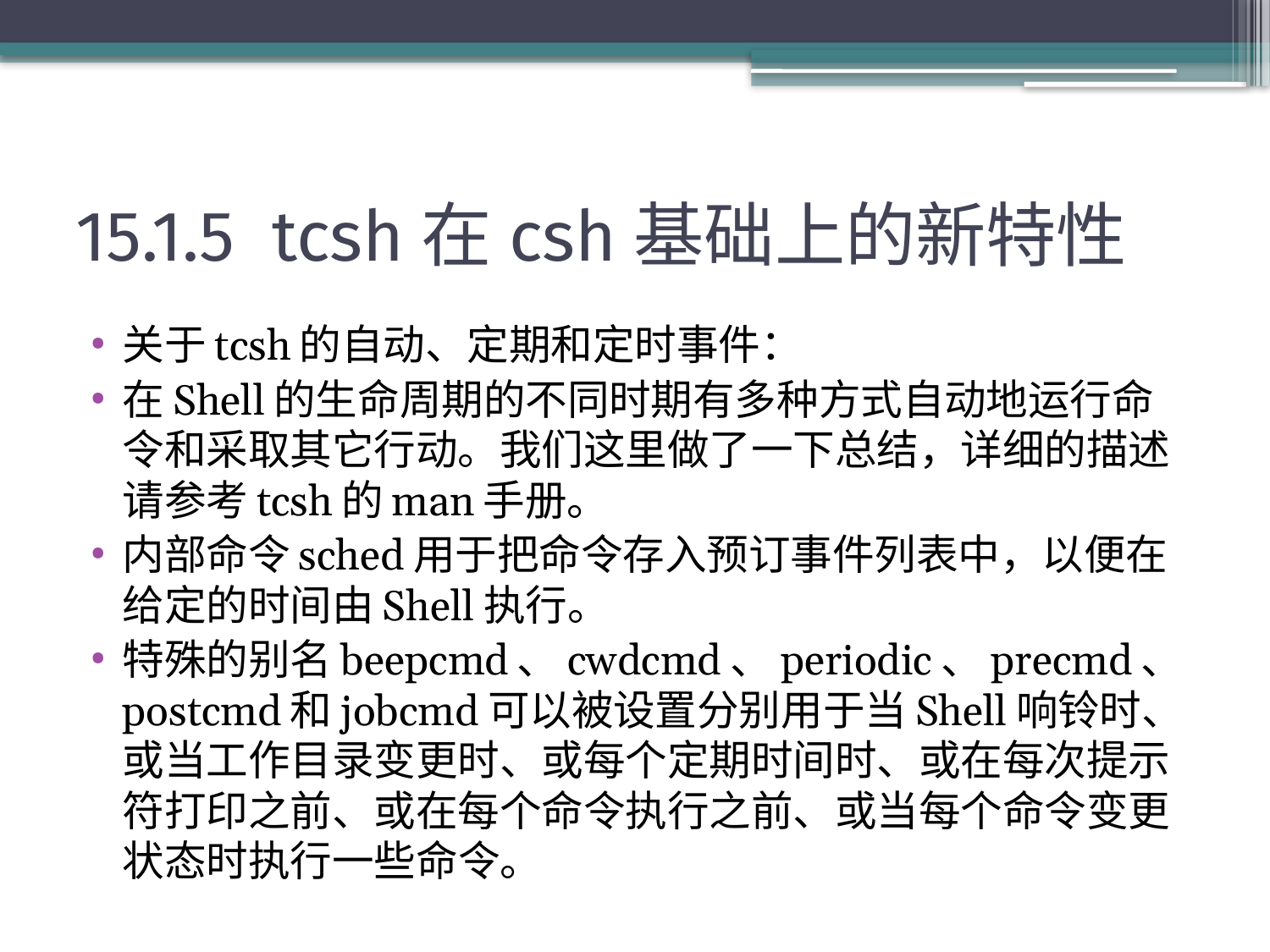

# 15.1.5  tcsh在csh基础上的新特性
关于tcsh的自动、定期和定时事件：
在Shell的生命周期的不同时期有多种方式自动地运行命令和采取其它行动。我们这里做了一下总结，详细的描述请参考tcsh的man手册。
内部命令sched用于把命令存入预订事件列表中，以便在给定的时间由Shell执行。
特殊的别名beepcmd、cwdcmd、periodic、precmd、postcmd和jobcmd可以被设置分别用于当Shell响铃时、或当工作目录变更时、或每个定期时间时、或在每次提示符打印之前、或在每个命令执行之前、或当每个命令变更状态时执行一些命令。